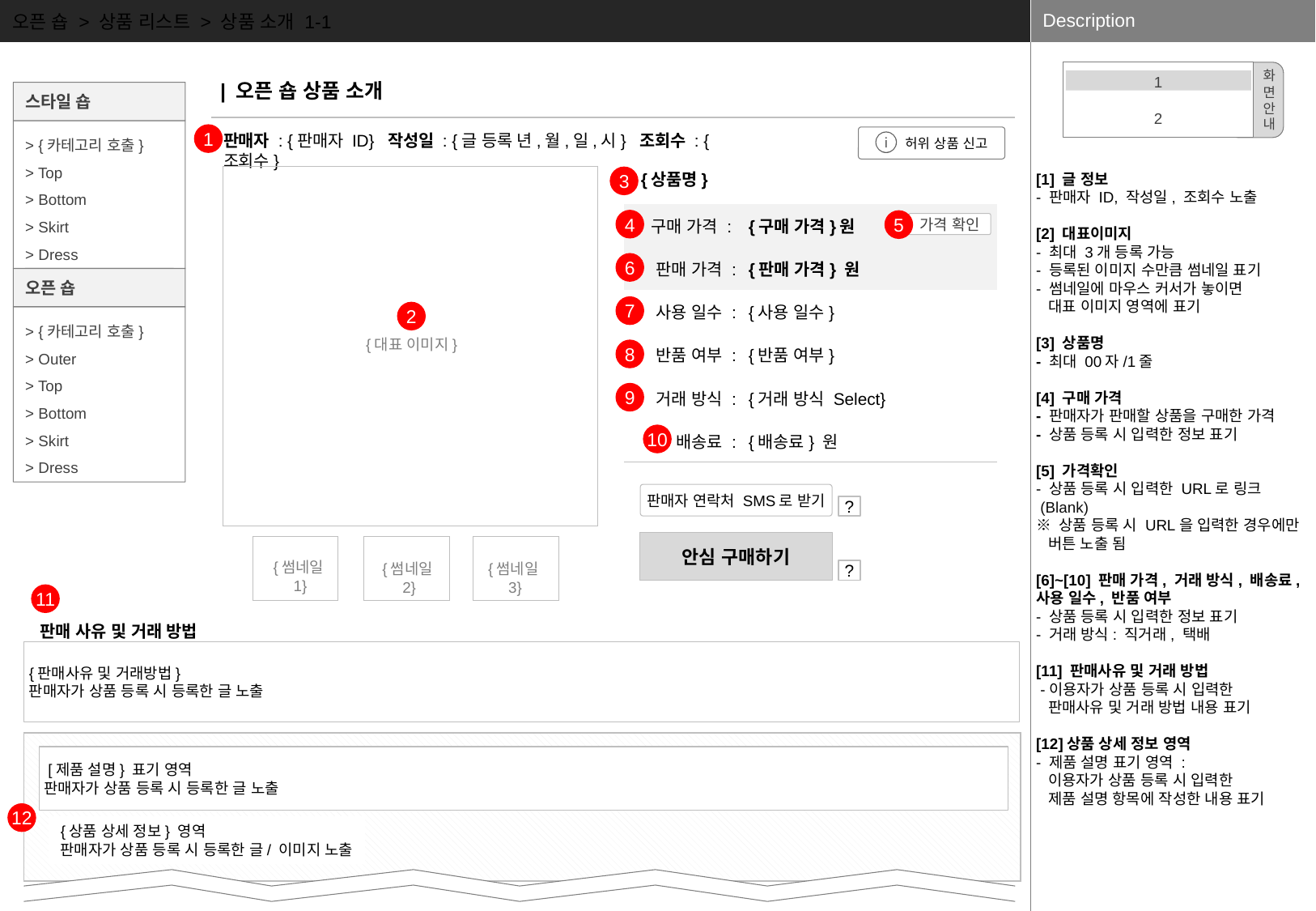

오픈 숍 > 상품 리스트 > 상품 소개 1-1

[1] 글 정보
- 판매자 ID, 작성일, 조회수 노출

[2] 대표이미지
- 최대 3개 등록 가능
- 등록된 이미지 수만큼 썸네일 표기
- 썸네일에 마우스 커서가 놓이면
  대표 이미지 영역에 표기

[3] 상품명
- 최대 00자/1줄

[4] 구매 가격
- 판매자가 판매할 상품을 구매한 가격
- 상품 등록 시 입력한 정보 표기

[5] 가격확인
- 상품 등록 시 입력한 URL로 링크
 (Blank)
※ 상품 등록 시 URL을 입력한 경우에만
  버튼 노출 됨

[6]~[10] 판매 가격, 거래 방식, 배송료, 사용 일수, 반품 여부
- 상품 등록 시 입력한 정보 표기
- 거래 방식: 직거래, 택배

[11] 판매사유 및 거래 방법
 -이용자가 상품 등록 시 입력한
  판매사유 및 거래 방법 내용 표기

[12]상품 상세 정보 영역
- 제품 설명 표기 영역 :
  이용자가 상품 등록 시 입력한
  제품 설명 항목에 작성한 내용 표기

1

2
화
면
안
내

| 오픈 숍 상품 소개
스타일 숍
> {카테고리 호출}
> Top
> Bottom
> Skirt
> Dress
판매자 : {판매자 ID}  작성일 : {글 등록 년,월,일,시}  조회수 : {조회수}
1
       허위 상품 신고

{상품명}
|  |
| --- |
3
| 구매 가격 : | {구매 가격}원 |
| --- | --- |
| 판매 가격 : | {판매 가격} 원 |
| 사용 일수 : | {사용 일수} |
| 반품 여부 : | {반품 여부} |
| 거래 방식 : | {거래 방식 Select} |
| 배송료 : | {배송료} 원 |
4
5
가격 확인
6
오픈 숍
7
2
> {카테고리 호출}
> Outer
> Top
> Bottom
> Skirt
> Dress
{대표 이미지}
8
9

10
판매자 연락처 SMS로 받기
?
안심 구매하기
|  |
| --- |
|  |
| --- |
|  |
| --- |
{썸네일1}
{썸네일3}
{썸네일2}
?
11
판매 사유 및 거래 방법
{판매사유 및 거래방법}
판매자가 상품 등록 시 등록한 글 노출
|  |
| --- |
 [제품 설명} 표기 영역
판매자가 상품 등록 시 등록한 글 노출
12
{상품 상세 정보} 영역
판매자가 상품 등록 시 등록한 글/ 이미지 노출